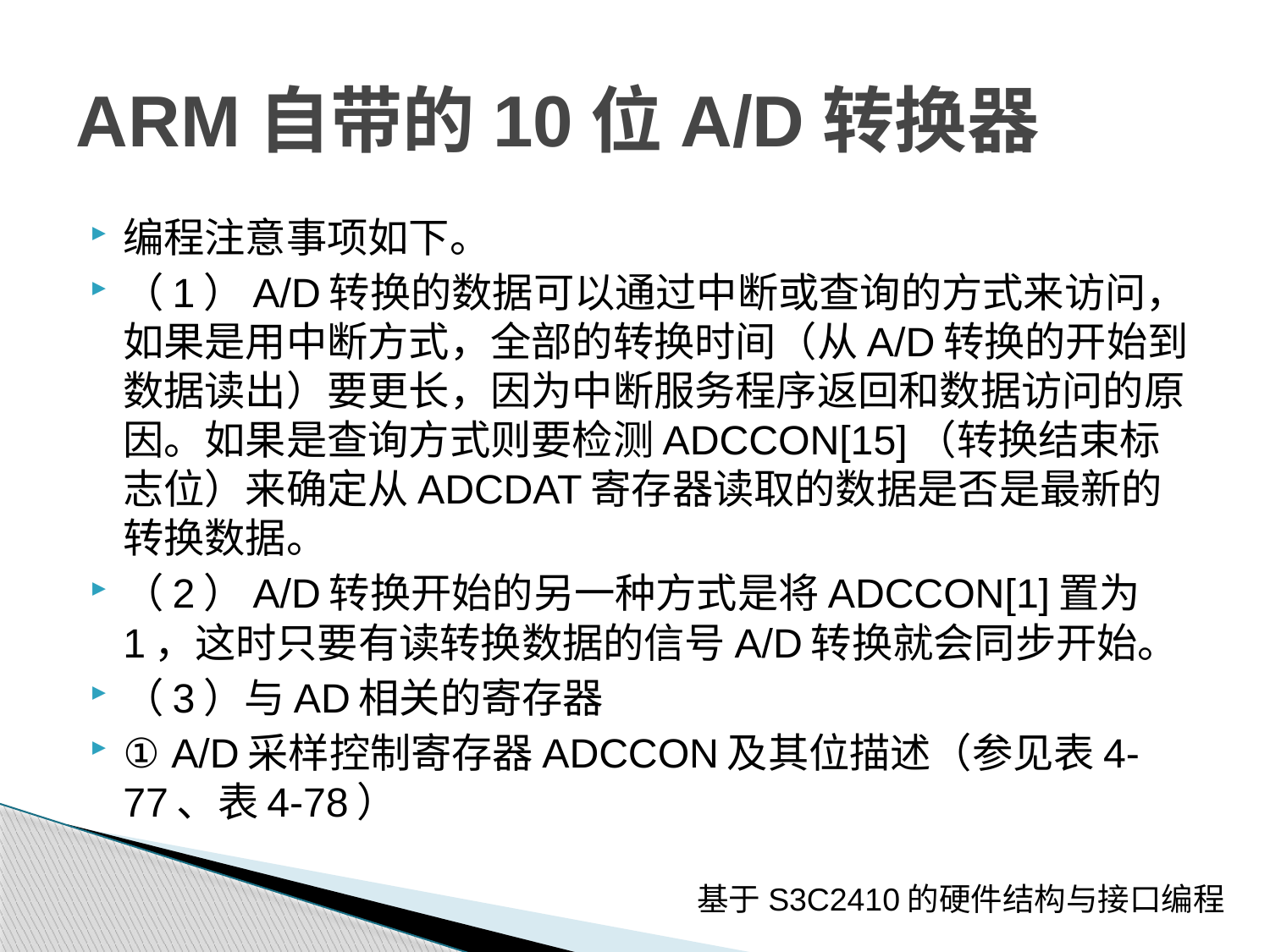

# ARM自带的10位A/D转换器
编程注意事项如下。
（1）A/D转换的数据可以通过中断或查询的方式来访问，如果是用中断方式，全部的转换时间（从A/D转换的开始到数据读出）要更长，因为中断服务程序返回和数据访问的原因。如果是查询方式则要检测ADCCON[15]（转换结束标志位）来确定从ADCDAT寄存器读取的数据是否是最新的转换数据。
（2）A/D转换开始的另一种方式是将ADCCON[1]置为1，这时只要有读转换数据的信号A/D转换就会同步开始。
（3）与AD相关的寄存器
① A/D采样控制寄存器ADCCON及其位描述（参见表4-77、表4-78）

基于S3C2410的硬件结构与接口编程